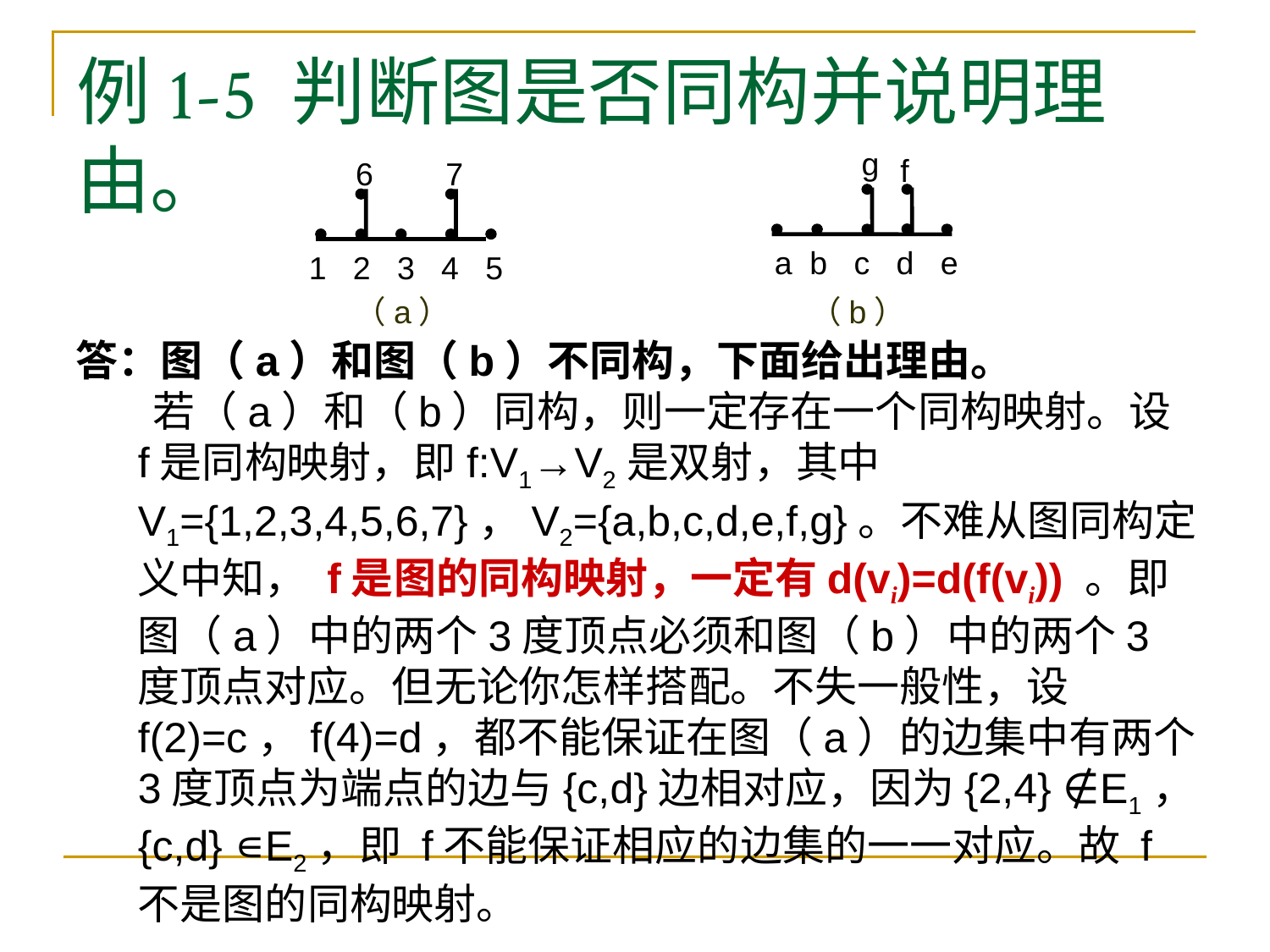

# 例1-5 判断图是否同构并说明理由。
g
f

a  b   c   d   e
6
7

1   2   3   4   5
（a）
（b）
答：图（a）和图（b）不同构，下面给出理由。
       若（a）和（b）同构，则一定存在一个同构映射。设 f是同构映射，即f:V1→V2是双射，其中V1={1,2,3,4,5,6,7}，V2={a,b,c,d,e,f,g}。不难从图同构定义中知， f是图的同构映射，一定有d(vi)=d(f(vi)) 。即图（a）中的两个3度顶点必须和图（b）中的两个3度顶点对应。但无论你怎样搭配。不失一般性，设f(2)=c，f(4)=d，都不能保证在图（a）的边集中有两个3度顶点为端点的边与{c,d}边相对应，因为{2,4} ∉E1，{c,d} ∊E2，即 f不能保证相应的边集的一一对应。故 f不是图的同构映射。